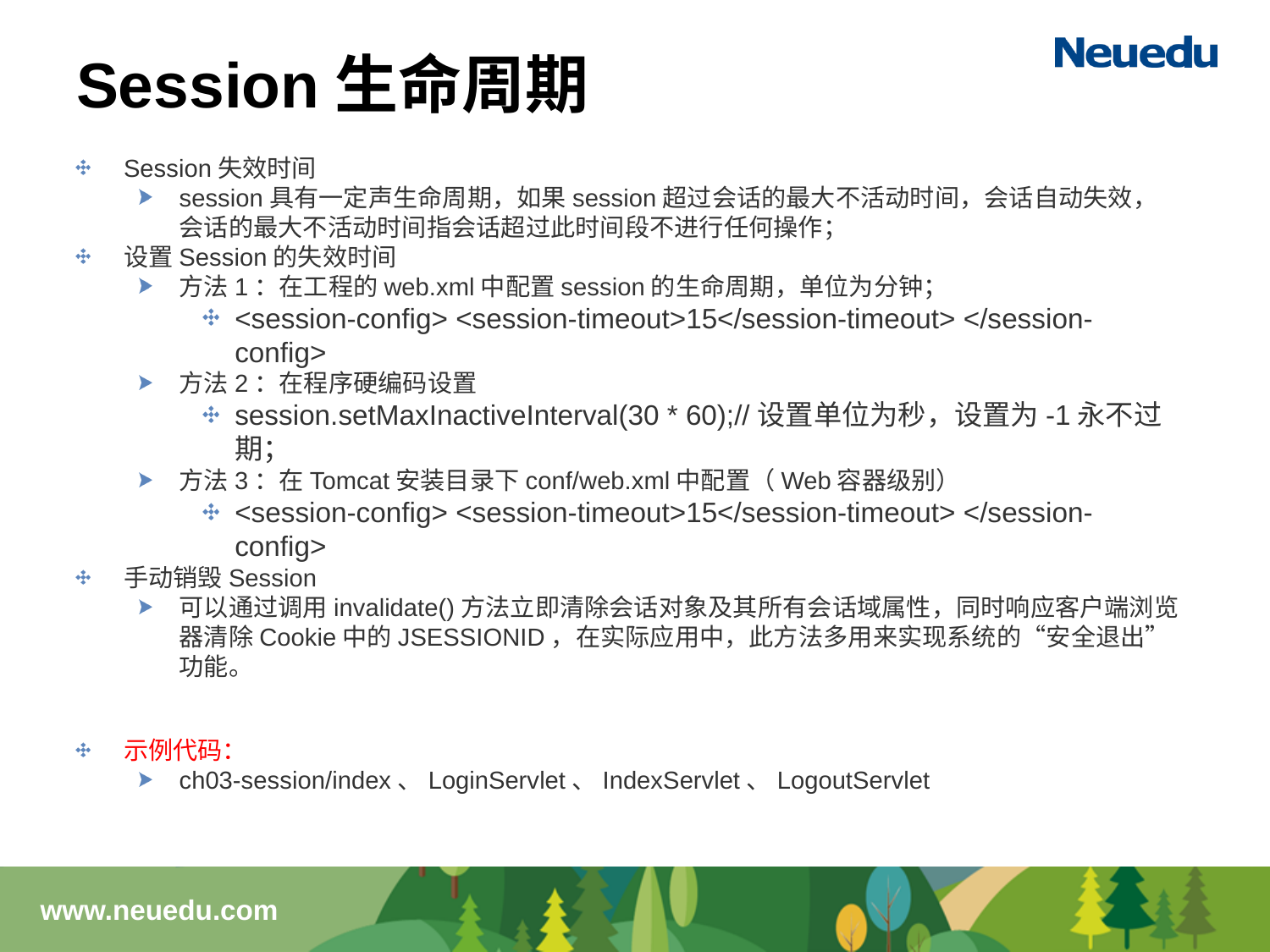

# Session生命周期
Session失效时间
session具有一定声生命周期，如果session超过会话的最大不活动时间，会话自动失效，会话的最大不活动时间指会话超过此时间段不进行任何操作；
设置Session的失效时间
方法1：在工程的web.xml中配置session的生命周期，单位为分钟；
<session-config> <session-timeout>15</session-timeout> </session-config>
方法2：在程序硬编码设置
session.setMaxInactiveInterval(30 * 60);//设置单位为秒，设置为-1永不过期；
方法3：在Tomcat安装目录下conf/web.xml中配置（Web容器级别）
<session-config> <session-timeout>15</session-timeout> </session-config>
手动销毁Session
可以通过调用invalidate()方法立即清除会话对象及其所有会话域属性，同时响应客户端浏览器清除Cookie中的JSESSIONID，在实际应用中，此方法多用来实现系统的“安全退出”功能。

示例代码：
ch03-session/index、LoginServlet、IndexServlet、LogoutServlet